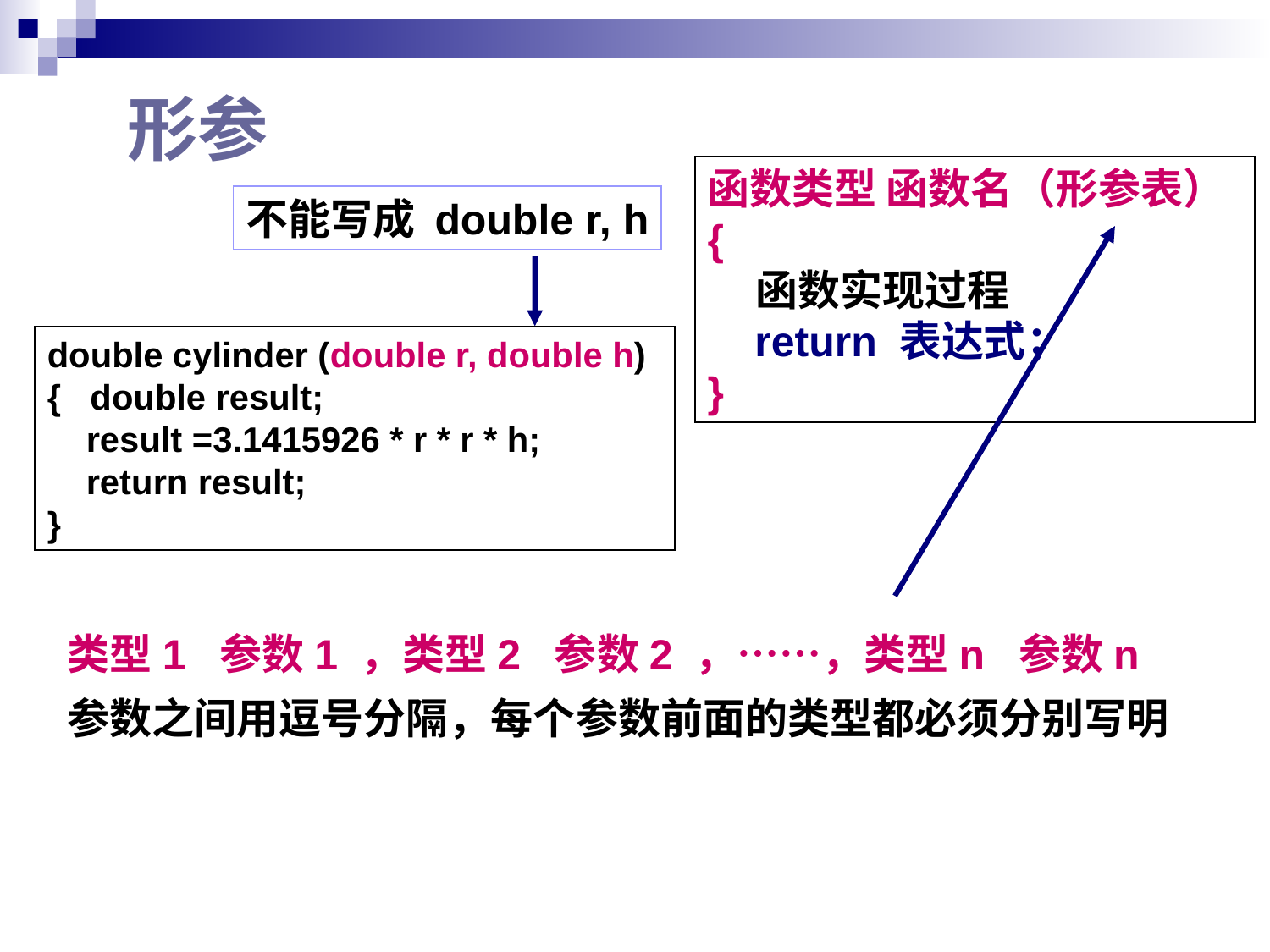

# 形参
函数类型 函数名（形参表）{
    函数实现过程
    return 表达式；
}
不能写成 double r, h

double cylinder (double r, double h)
{   double result;
    result =3.1415926 * r * r * h;
    return result;
}
类型1  参数1 ，类型2  参数2 ，……，类型n  参数n
参数之间用逗号分隔，每个参数前面的类型都必须分别写明